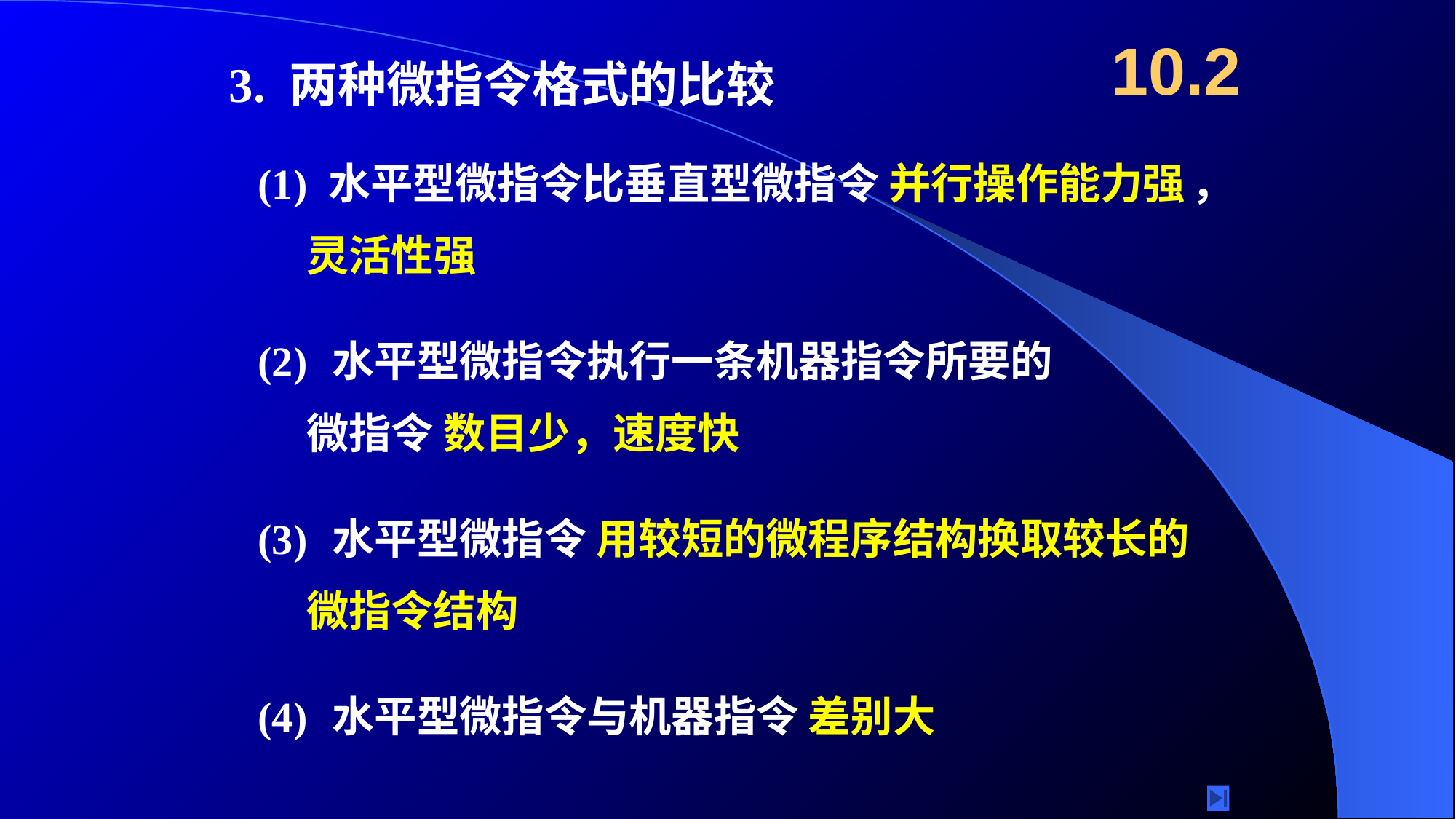

10.2
3. 两种微指令格式的比较
(1) 水平型微指令比垂直型微指令 并行操作能力强  ，
    灵活性强
(2) 水平型微指令执行一条机器指令所要的
    微指令 数目少，速度快
(3) 水平型微指令 用较短的微程序结构换取较长的
    微指令结构
(4) 水平型微指令与机器指令 差别大